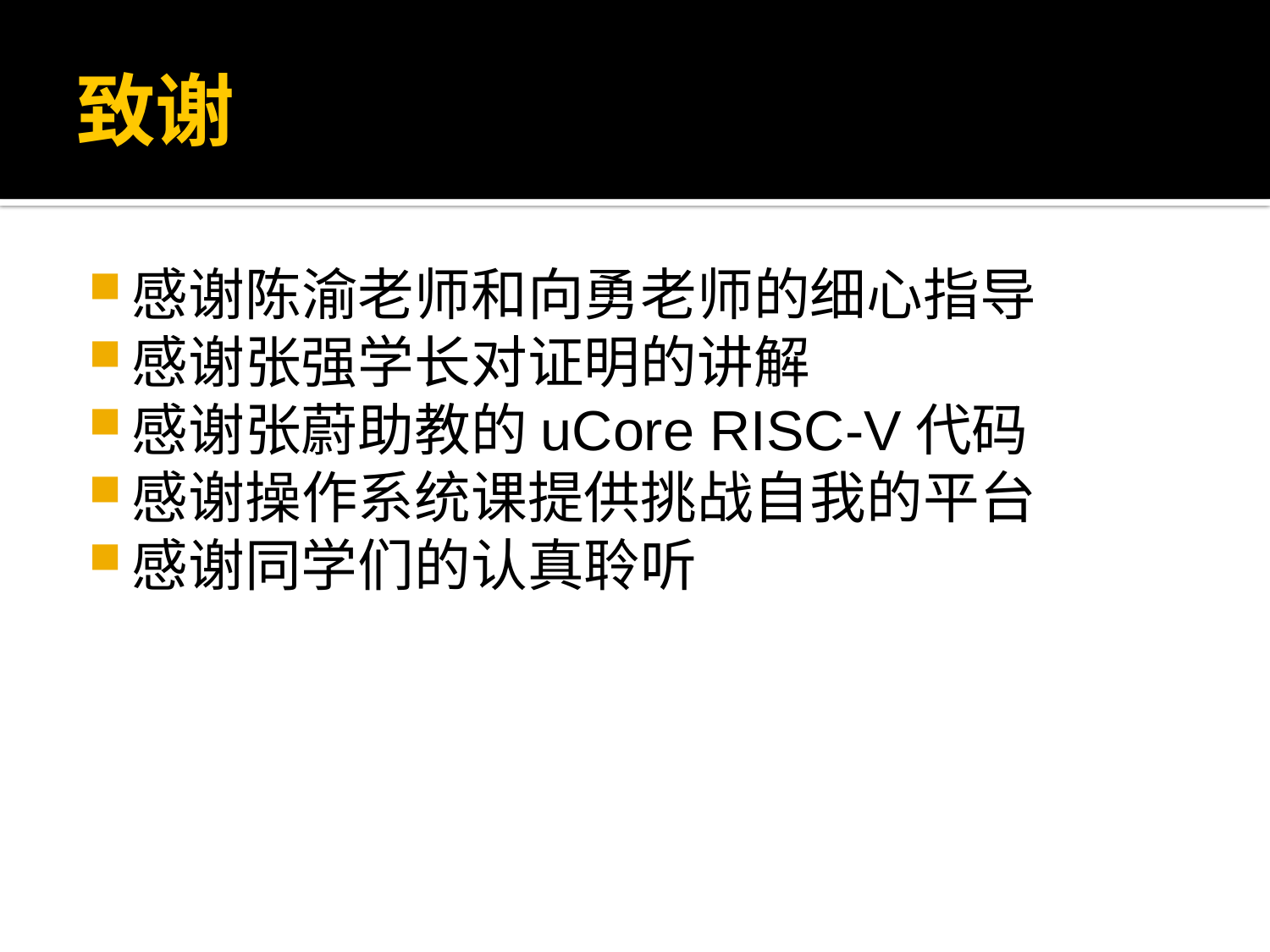

# 致谢
感谢陈渝老师和向勇老师的细心指导
感谢张强学长对证明的讲解
感谢张蔚助教的uCore RISC-V代码
感谢操作系统课提供挑战自我的平台
感谢同学们的认真聆听